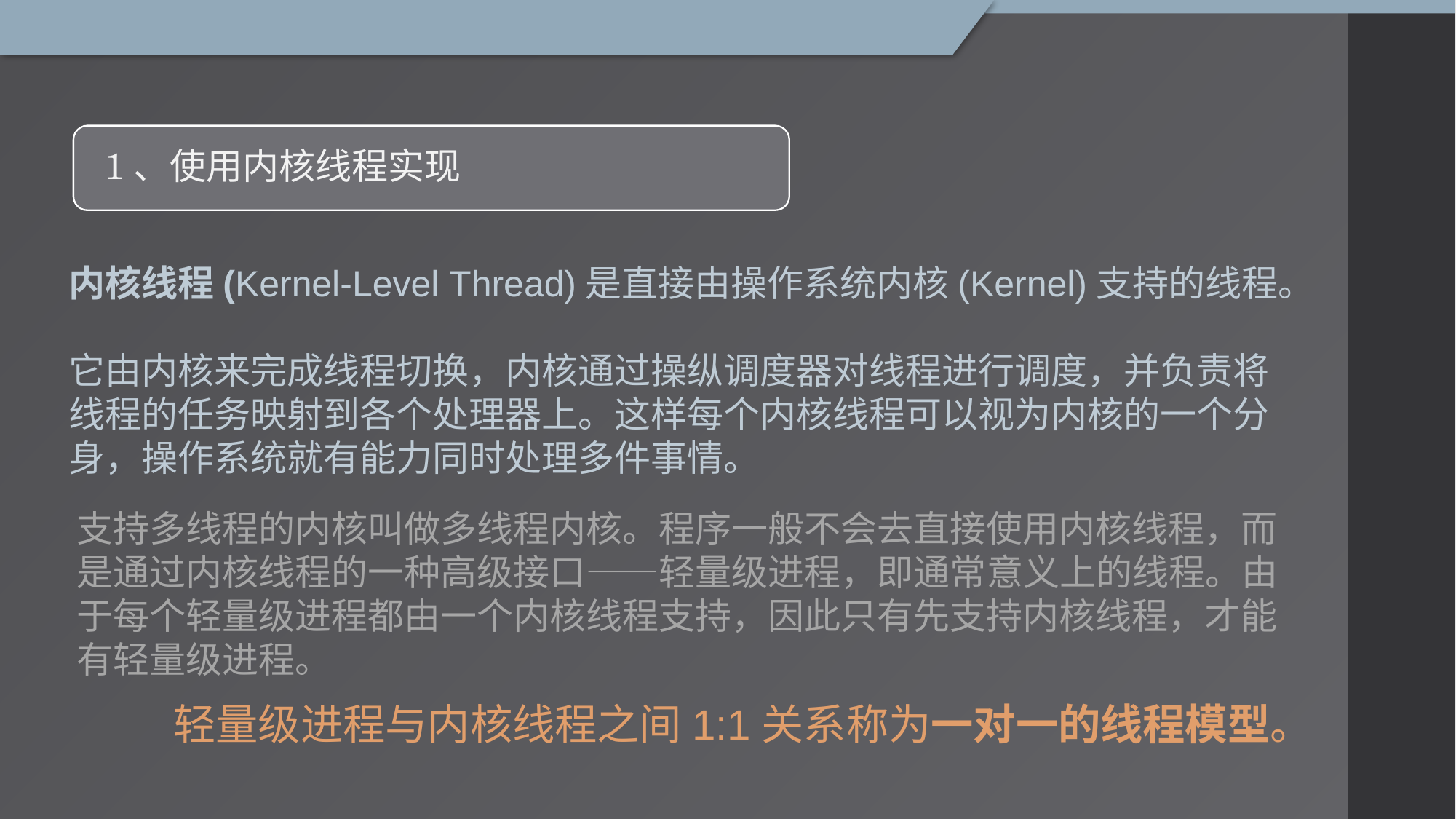

# 3 线程和进程的关系

1、使用内核线程实现
内核线程(Kernel-Level Thread)是直接由操作系统内核(Kernel)支持的线程。

它由内核来完成线程切换，内核通过操纵调度器对线程进行调度，并负责将线程的任务映射到各个处理器上。这样每个内核线程可以视为内核的一个分身，操作系统就有能力同时处理多件事情。
支持多线程的内核叫做多线程内核。程序一般不会去直接使用内核线程，而是通过内核线程的一种高级接口——轻量级进程，即通常意义上的线程。由于每个轻量级进程都由一个内核线程支持，因此只有先支持内核线程，才能有轻量级进程。
轻量级进程与内核线程之间1:1关系称为一对一的线程模型。